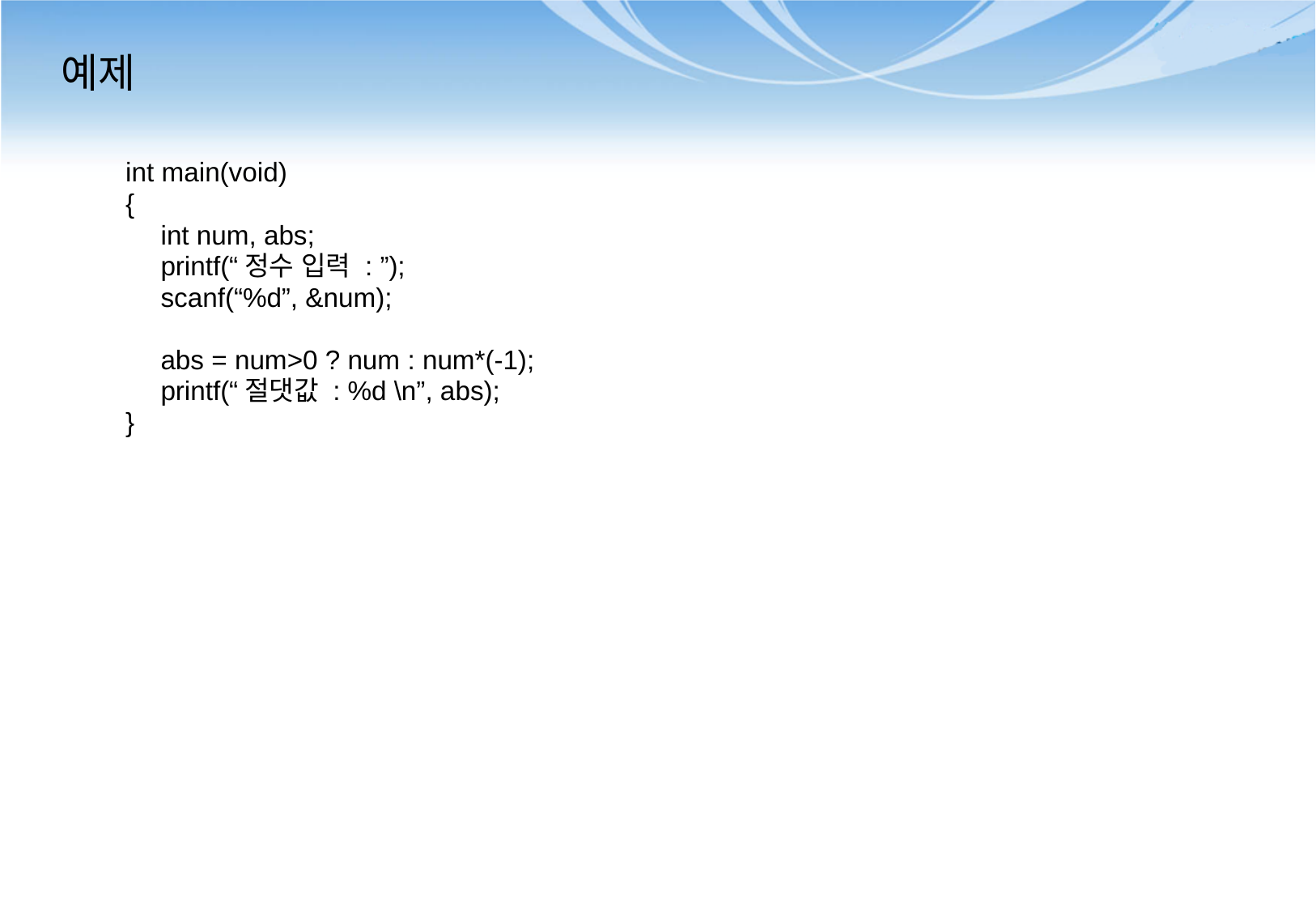

# 예제
int main(void)
{
	int num, abs;
	printf(“정수 입력 : ”);
	scanf(“%d”, &num);

	abs = num>0 ? num : num*(-1);
	printf(“절댓값 : %d \n”, abs);
}